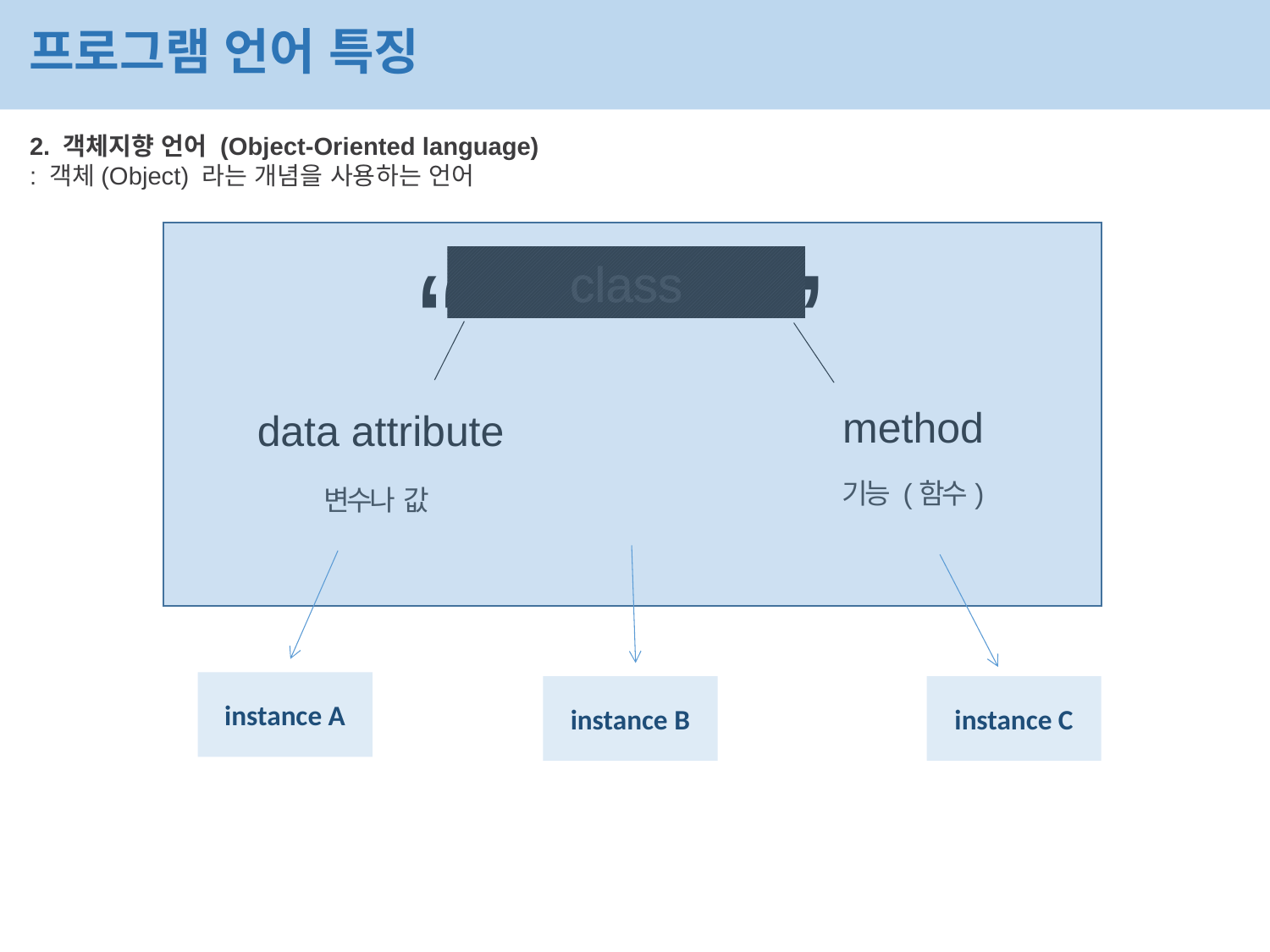

프로그램 언어 특징
2. 객체지향 언어 (Object-Oriented language)
: 객체(Object) 라는 개념을 사용하는 언어

“        ”
class
method
기능 (함수)
data attribute
변수나  값
instance A
instance B
instance C